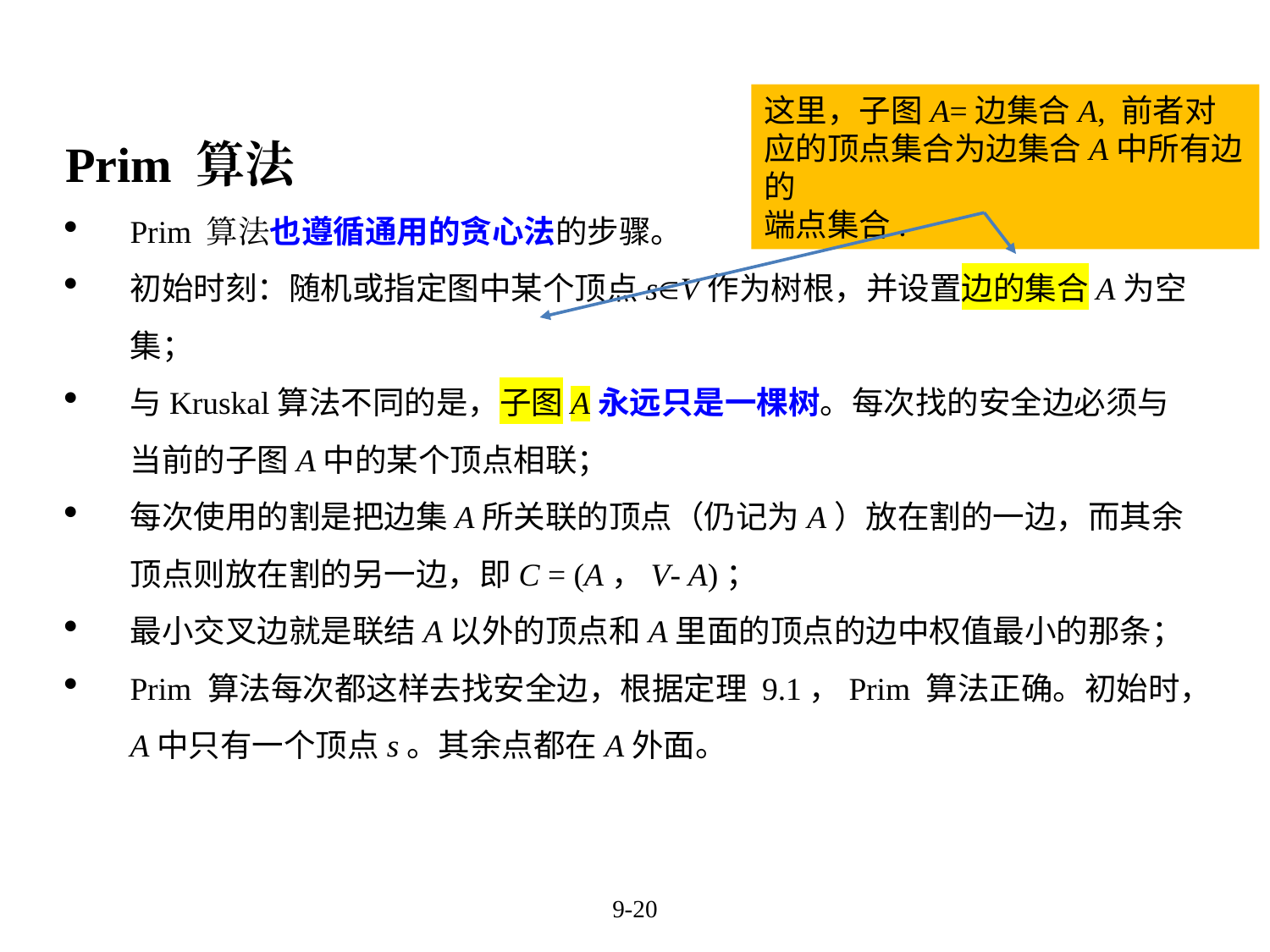

这里，子图A=边集合A, 前者对应的顶点集合为边集合A中所有边的
端点集合.
Prim 算法
Prim 算法也遵循通用的贪心法的步骤。
初始时刻：随机或指定图中某个顶点s∈V作为树根，并设置边的集合A为空集；
与Kruskal算法不同的是，子图A永远只是一棵树。每次找的安全边必须与当前的子图A中的某个顶点相联；
每次使用的割是把边集A所关联的顶点（仍记为A）放在割的一边，而其余顶点则放在割的另一边，即C = (A，V- A)；
最小交叉边就是联结A以外的顶点和A里面的顶点的边中权值最小的那条；
Prim 算法每次都这样去找安全边，根据定理 9.1，Prim 算法正确。初始时，A中只有一个顶点s。其余点都在A外面。
9-20